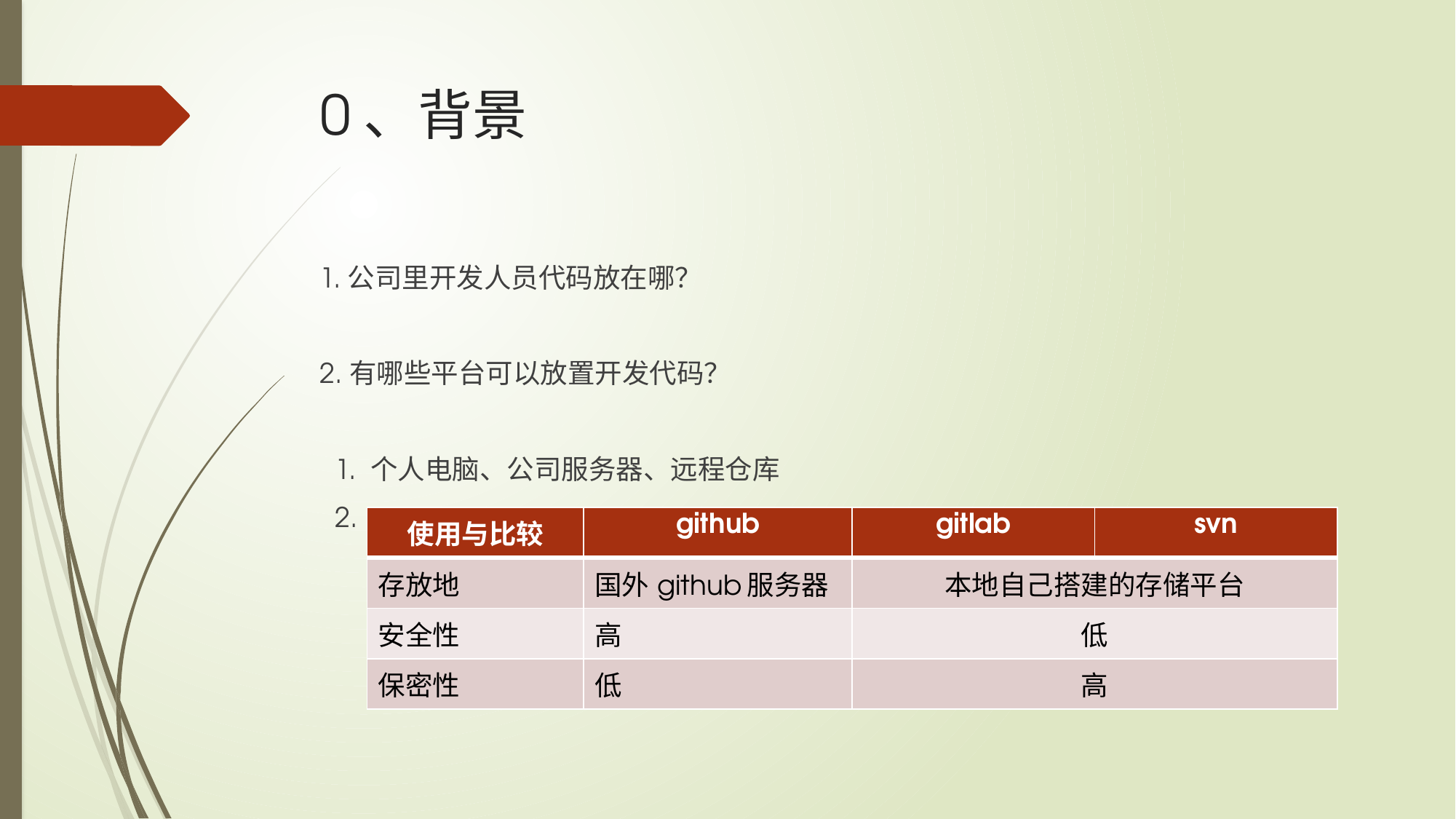

# 0、背景
1.公司里开发人员代码放在哪？

2.有哪些平台可以放置开发代码？

  1. 个人电脑、公司服务器、远程仓库
  2.

| 使用与比较 | github | gitlab | svn |
| --- | --- | --- | --- |
| 存放地 | 国外github服务器 | 本地自己搭建的存储平台 |  |
| 安全性 | 高 | 低 |  |
| 保密性 | 低 | 高 |  |